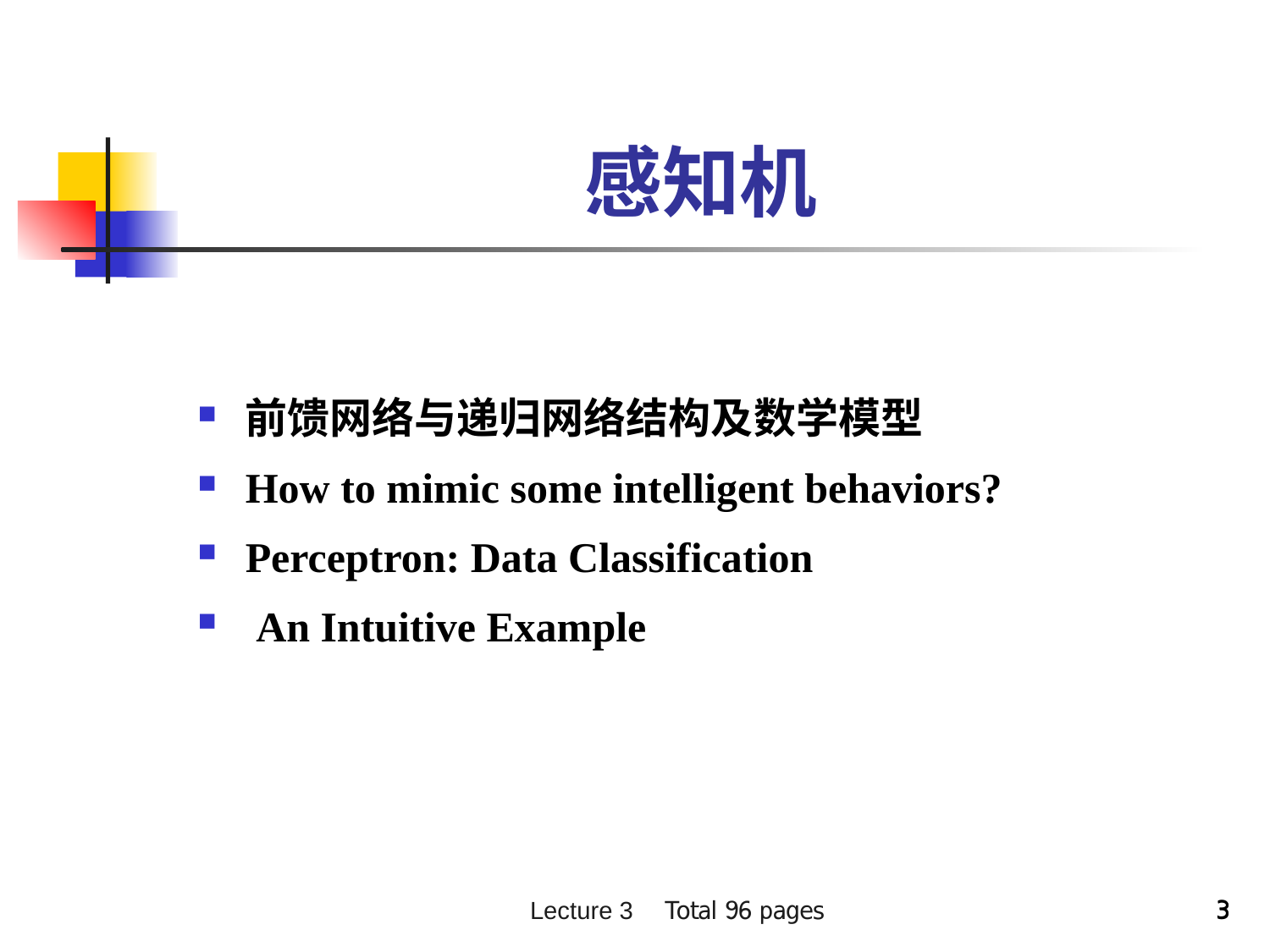

# 感知机

前馈网络与递归网络结构及数学模型
How to mimic some intelligent behaviors?
Perceptron: Data Classification
 An Intuitive Example
3
3
Lecture 3    Total 96 pages